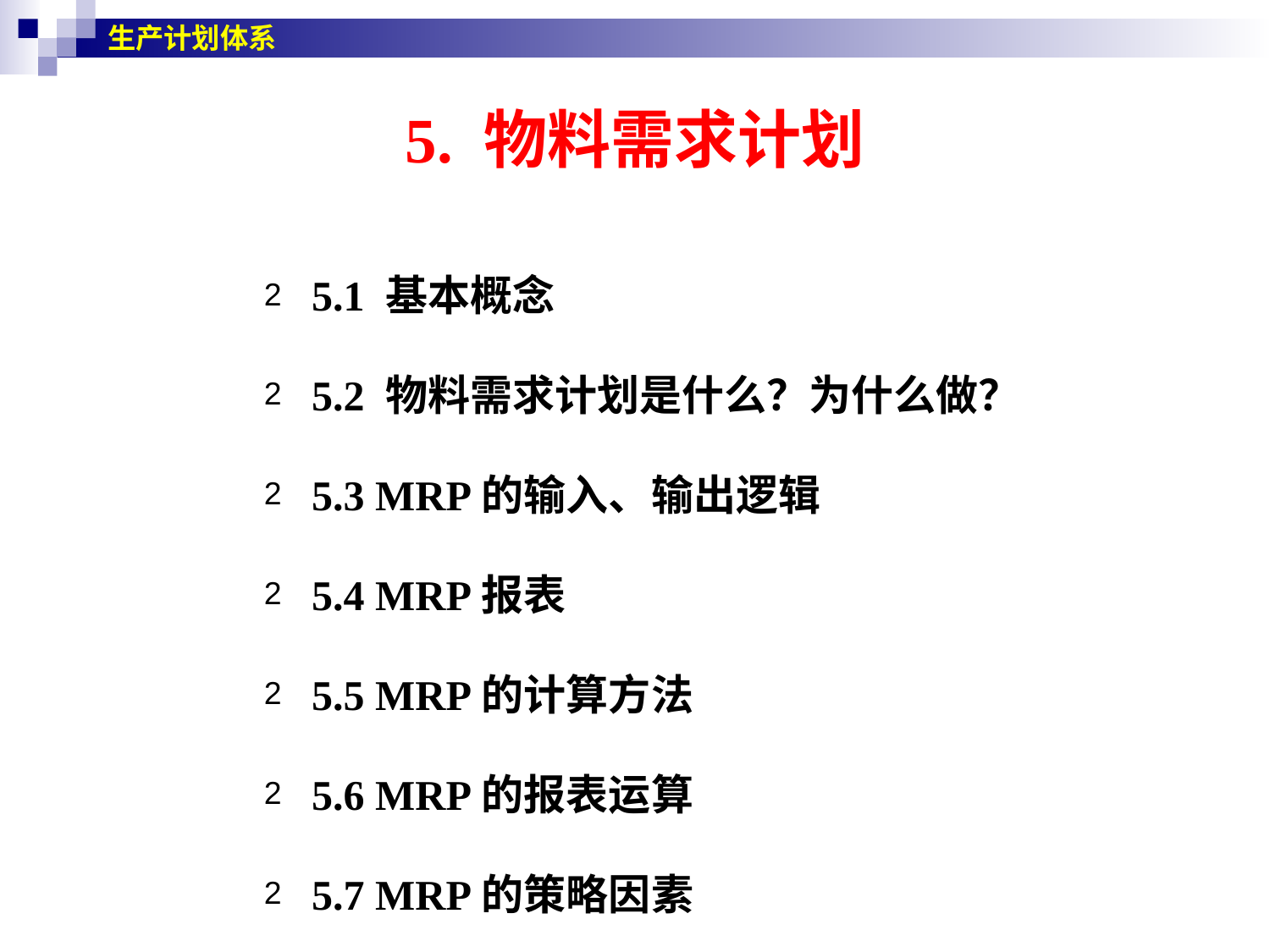

生产计划体系
# 5. 物料需求计划
5.1 基本概念
5.2 物料需求计划是什么？为什么做？
5.3 MRP的输入、输出逻辑
5.4 MRP报表
5.5 MRP的计算方法
5.6 MRP的报表运算
5.7 MRP的策略因素